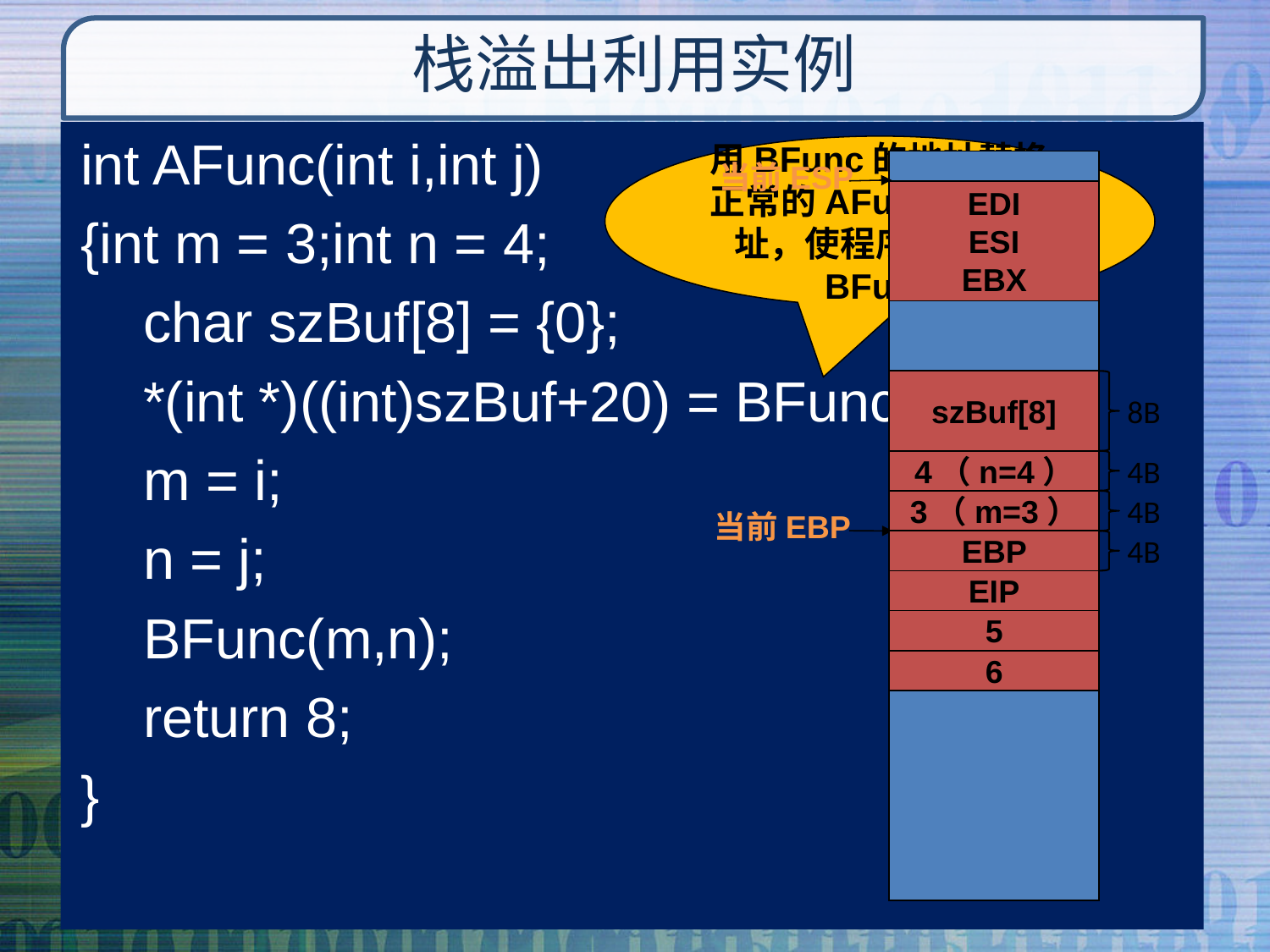

# 栈溢出利用实例
int AFunc(int i,int j)
{int m = 3;int n = 4;
    char szBuf[8] = {0};
    *(int *)((int)szBuf+20) = BFunc;
    m = i;
    n = j;
    BFunc(m,n);
    return 8;
}
用BFunc的地址替换正常的AFunc返回地址，使程序运行至BFunc
当前ESP

EDI
ESI
EBX
szBuf[8]

8B
4B

4（n=4）
4B

3（m=3）
当前EBP

4B

EBP
EIP
5
6